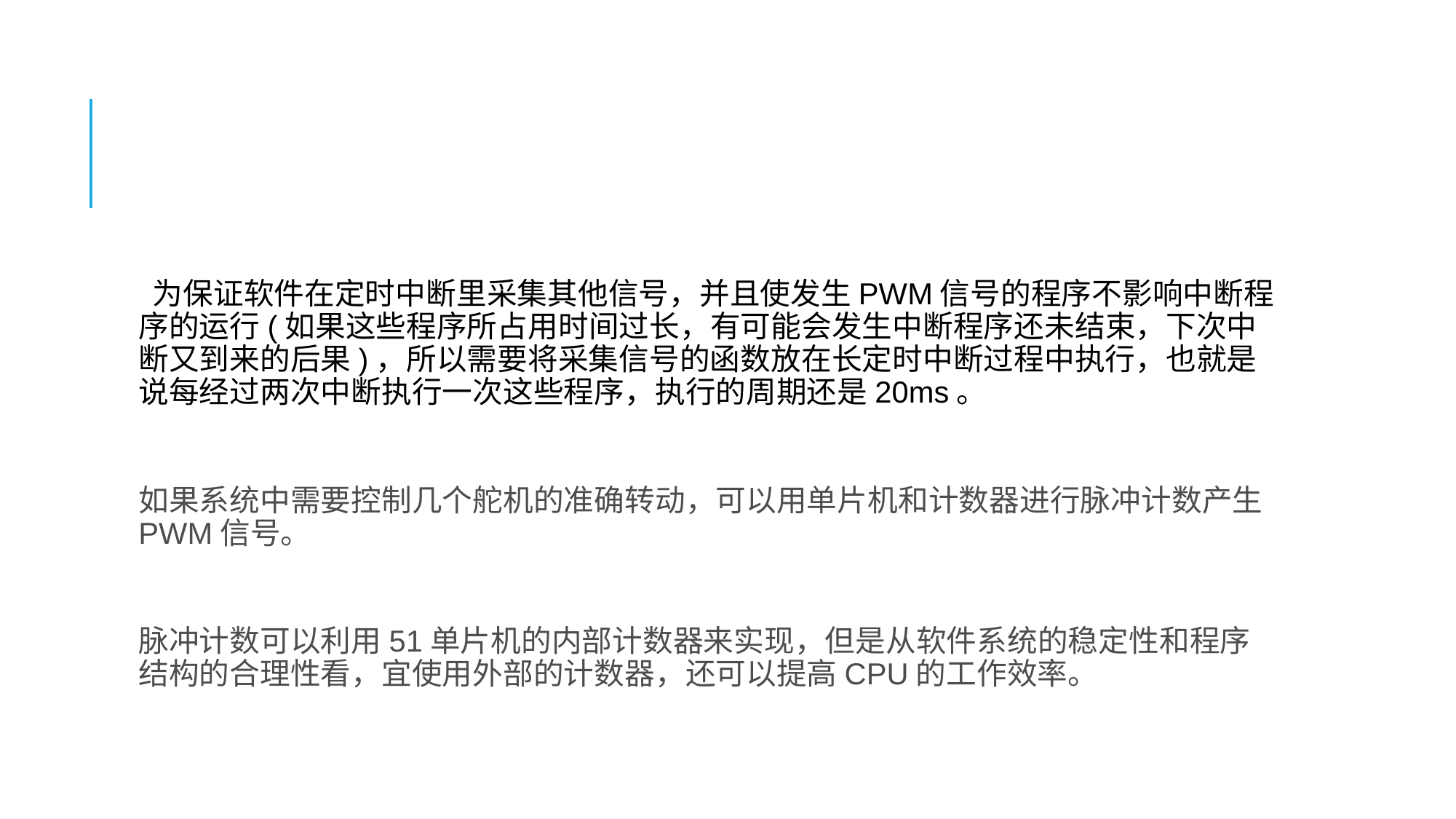

#
 为保证软件在定时中断里采集其他信号，并且使发生PWM信号的程序不影响中断程序的运行(如果这些程序所占用时间过长，有可能会发生中断程序还未结束，下次中断又到来的后果)，所以需要将采集信号的函数放在长定时中断过程中执行，也就是说每经过两次中断执行一次这些程序，执行的周期还是20ms。

如果系统中需要控制几个舵机的准确转动，可以用单片机和计数器进行脉冲计数产生PWM信号。

脉冲计数可以利用51单片机的内部计数器来实现，但是从软件系统的稳定性和程序结构的合理性看，宜使用外部的计数器，还可以提高CPU的工作效率。